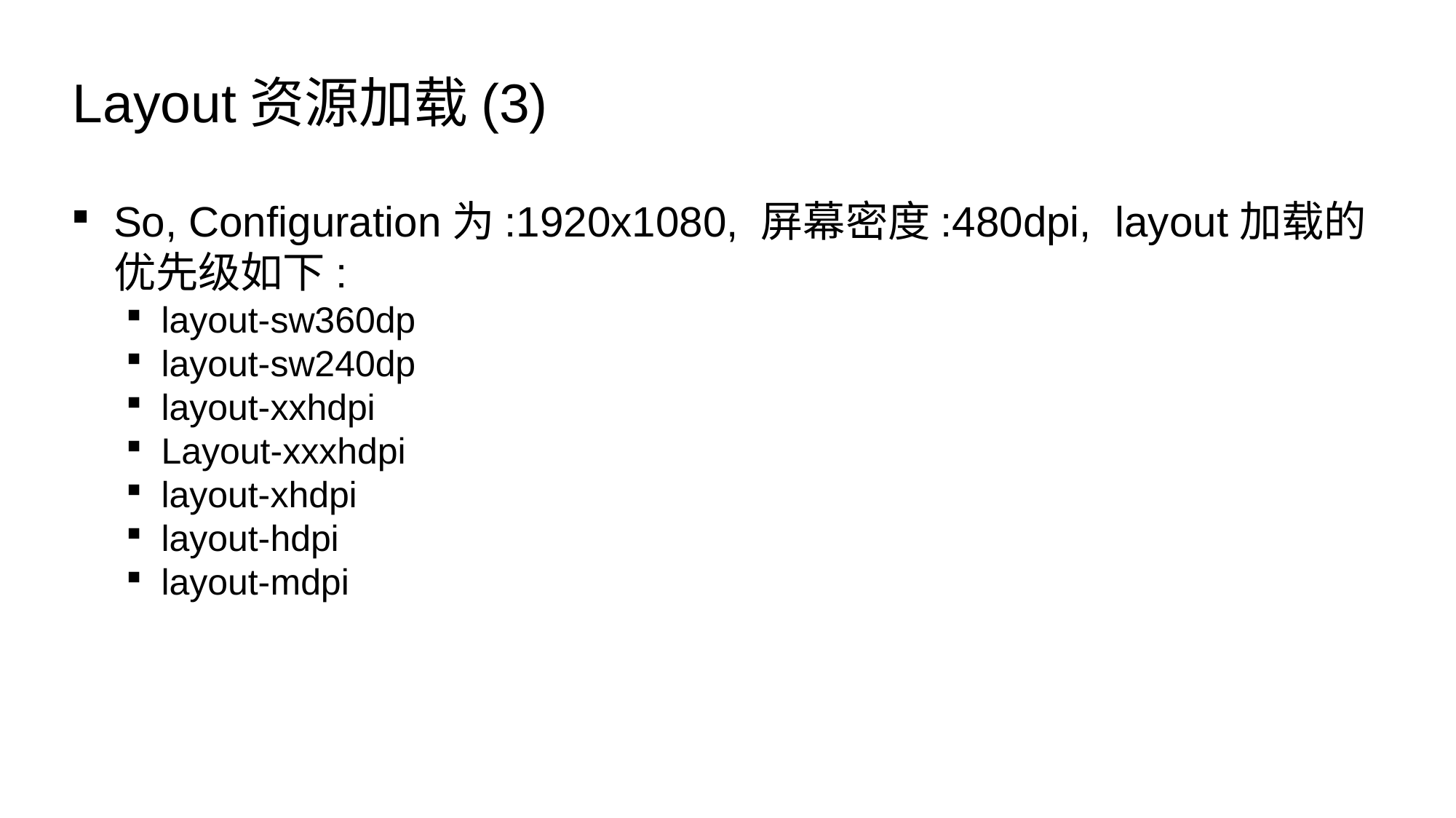

Layout资源加载(3)
So, Configuration为:1920x1080, 屏幕密度:480dpi,  layout加载的优先级如下:
layout-sw360dp
layout-sw240dp
layout-xxhdpi
Layout-xxxhdpi
layout-xhdpi
layout-hdpi
layout-mdpi